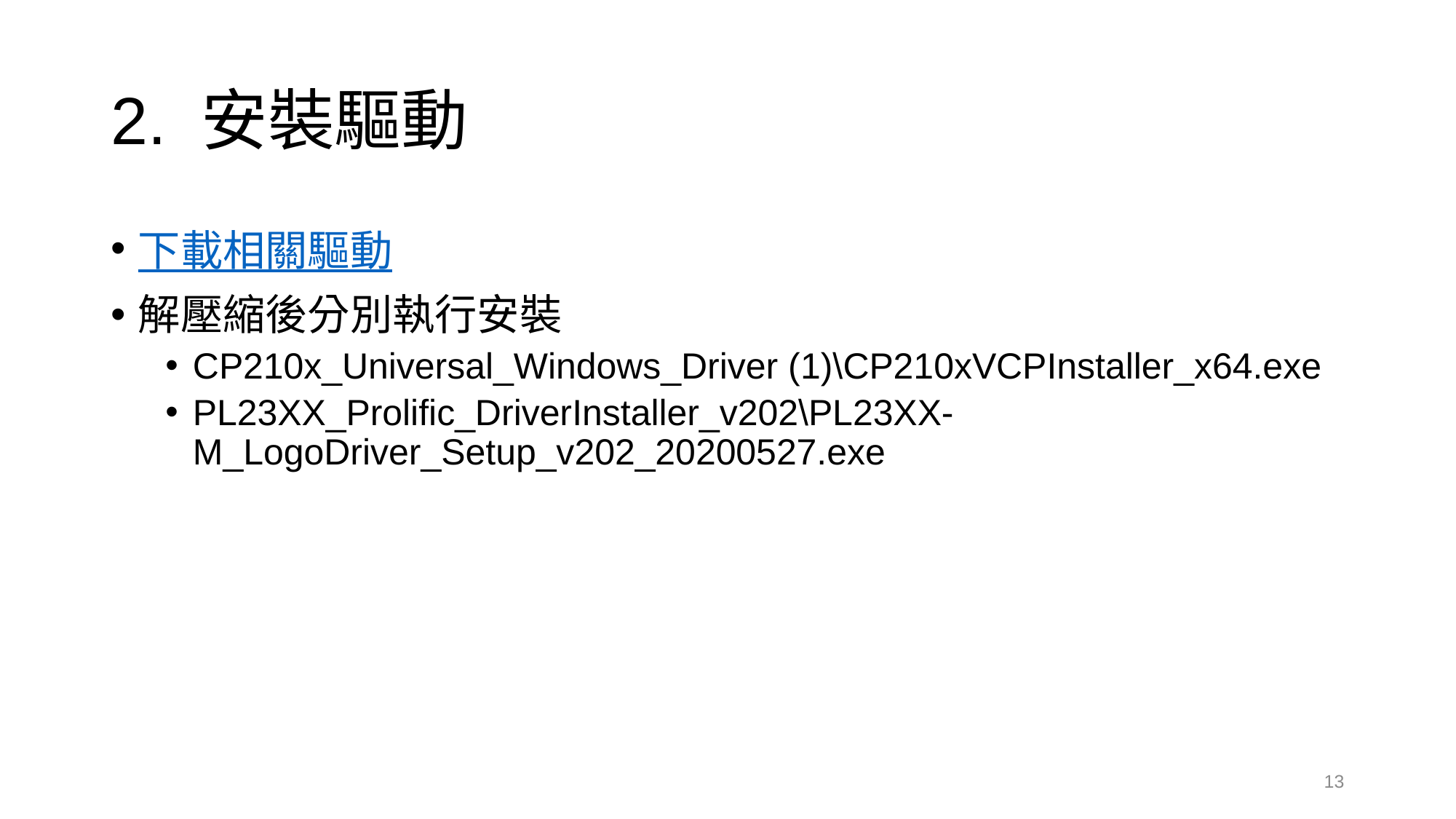

# 2. 安裝驅動
下載相關驅動
解壓縮後分別執行安裝
CP210x_Universal_Windows_Driver (1)\CP210xVCPInstaller_x64.exe
PL23XX_Prolific_DriverInstaller_v202\PL23XX-M_LogoDriver_Setup_v202_20200527.exe
13